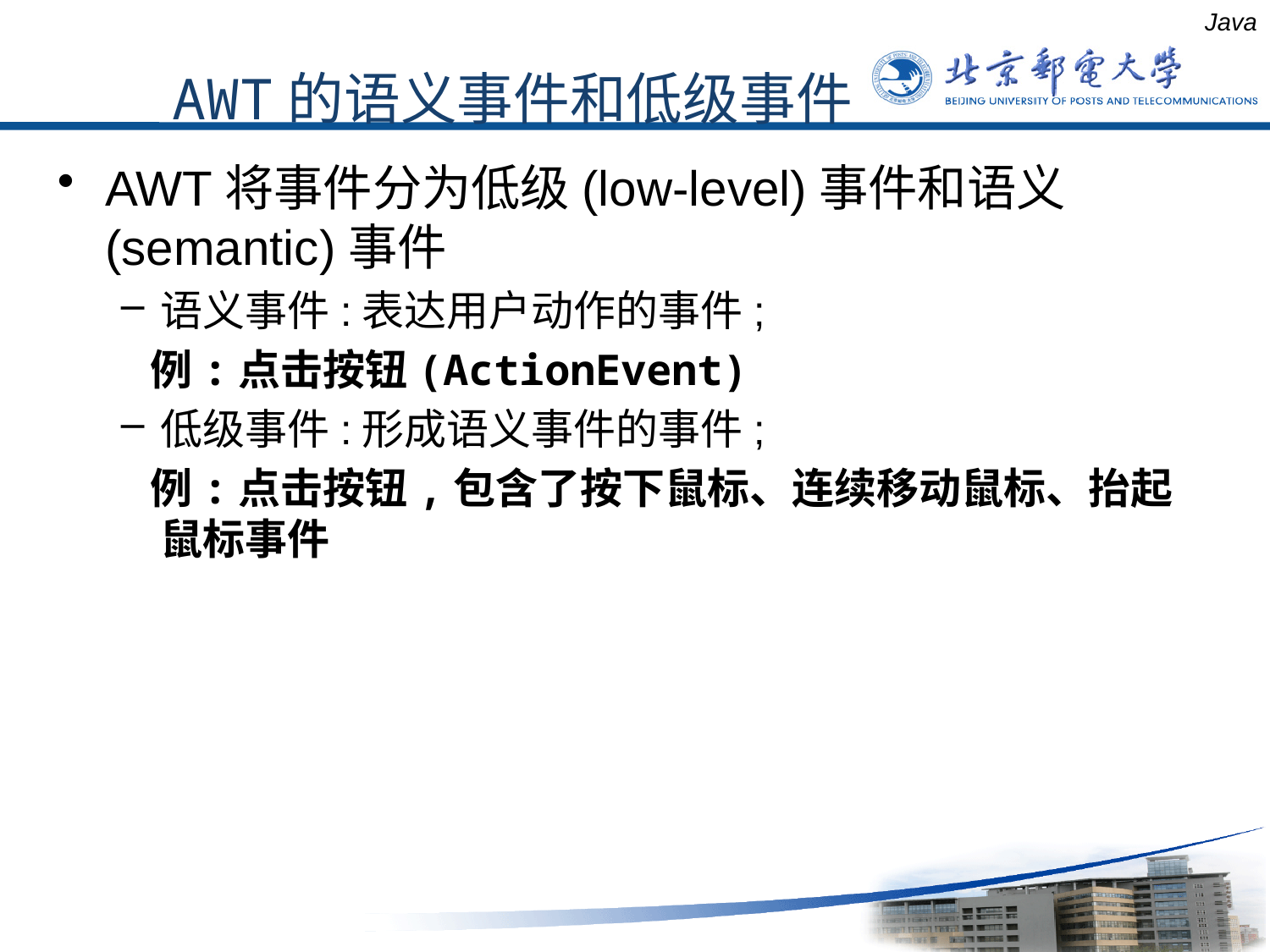

AWT将事件分为低级(low-level)事件和语义(semantic)事件
语义事件:表达用户动作的事件;
  例:点击按钮(ActionEvent)
低级事件:形成语义事件的事件;
  例:点击按钮,包含了按下鼠标、连续移动鼠标、抬起鼠标事件
Java
AWT的语义事件和低级事件